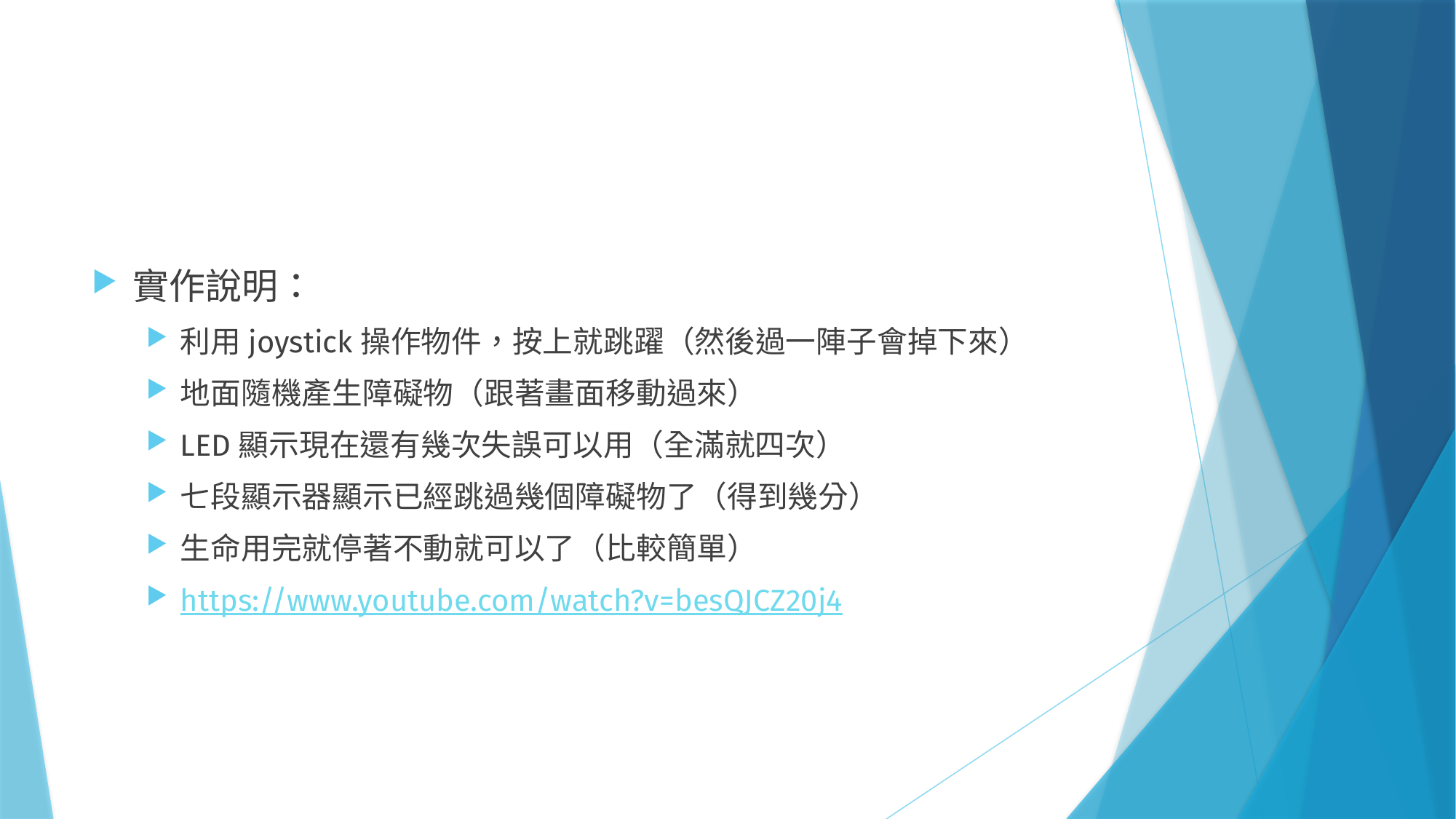

#
實作說明：
利用joystick操作物件，按上就跳躍（然後過一陣子會掉下來）
地面隨機產生障礙物（跟著畫面移動過來）
LED顯示現在還有幾次失誤可以用（全滿就四次）
七段顯示器顯示已經跳過幾個障礙物了（得到幾分）
生命用完就停著不動就可以了（比較簡單）
https://www.youtube.com/watch?v=besQJCZ20j4